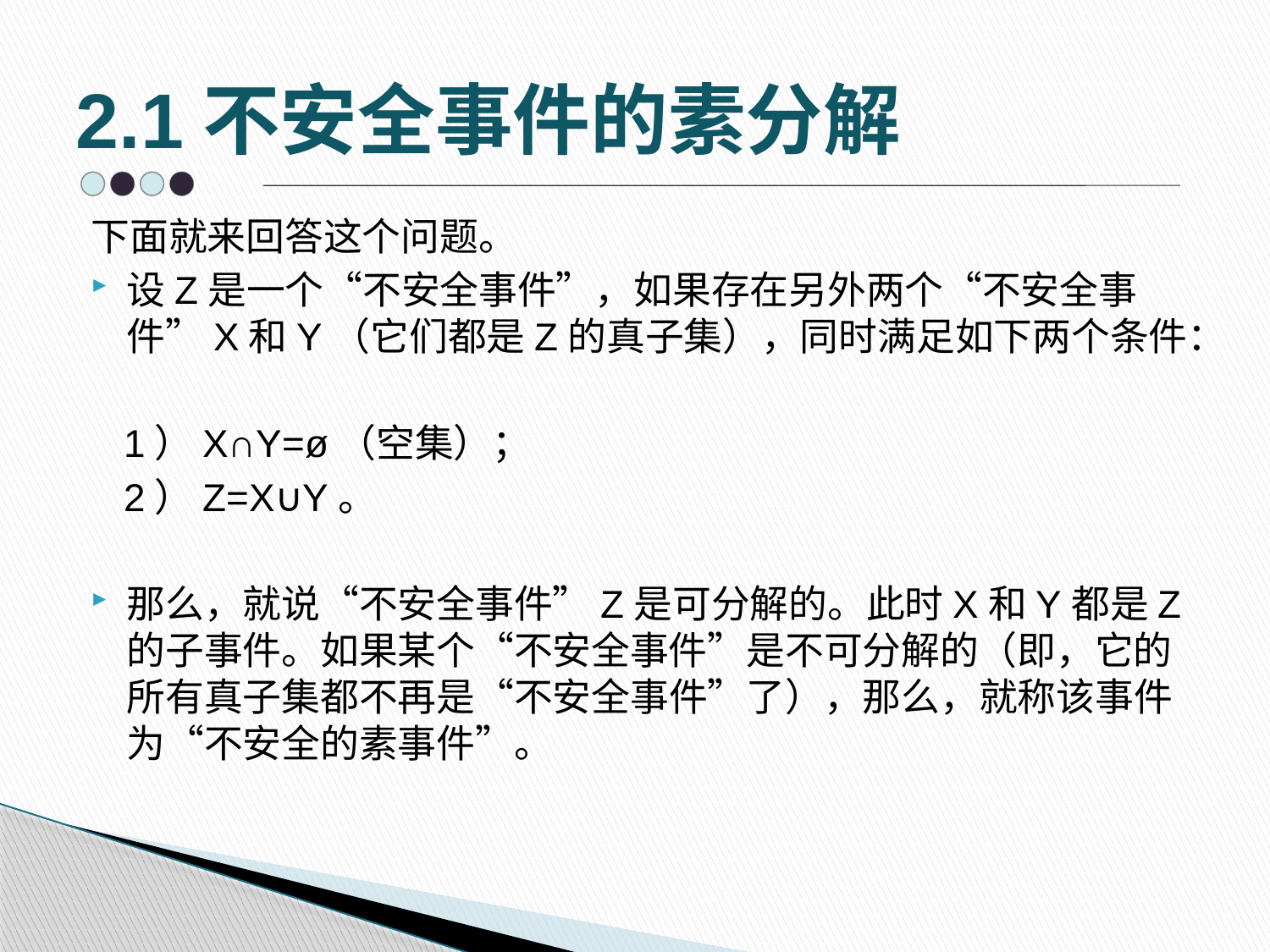

# 2.1不安全事件的素分解

下面就来回答这个问题。
设Z是一个“不安全事件”，如果存在另外两个“不安全事件”X和Y（它们都是Z的真子集），同时满足如下两个条件：

   1）X∩Y=ø（空集）；
   2）Z=X∪Y。

那么，就说“不安全事件”Z是可分解的。此时X和Y都是Z的子事件。如果某个“不安全事件”是不可分解的（即，它的所有真子集都不再是“不安全事件”了），那么，就称该事件为“不安全的素事件”。